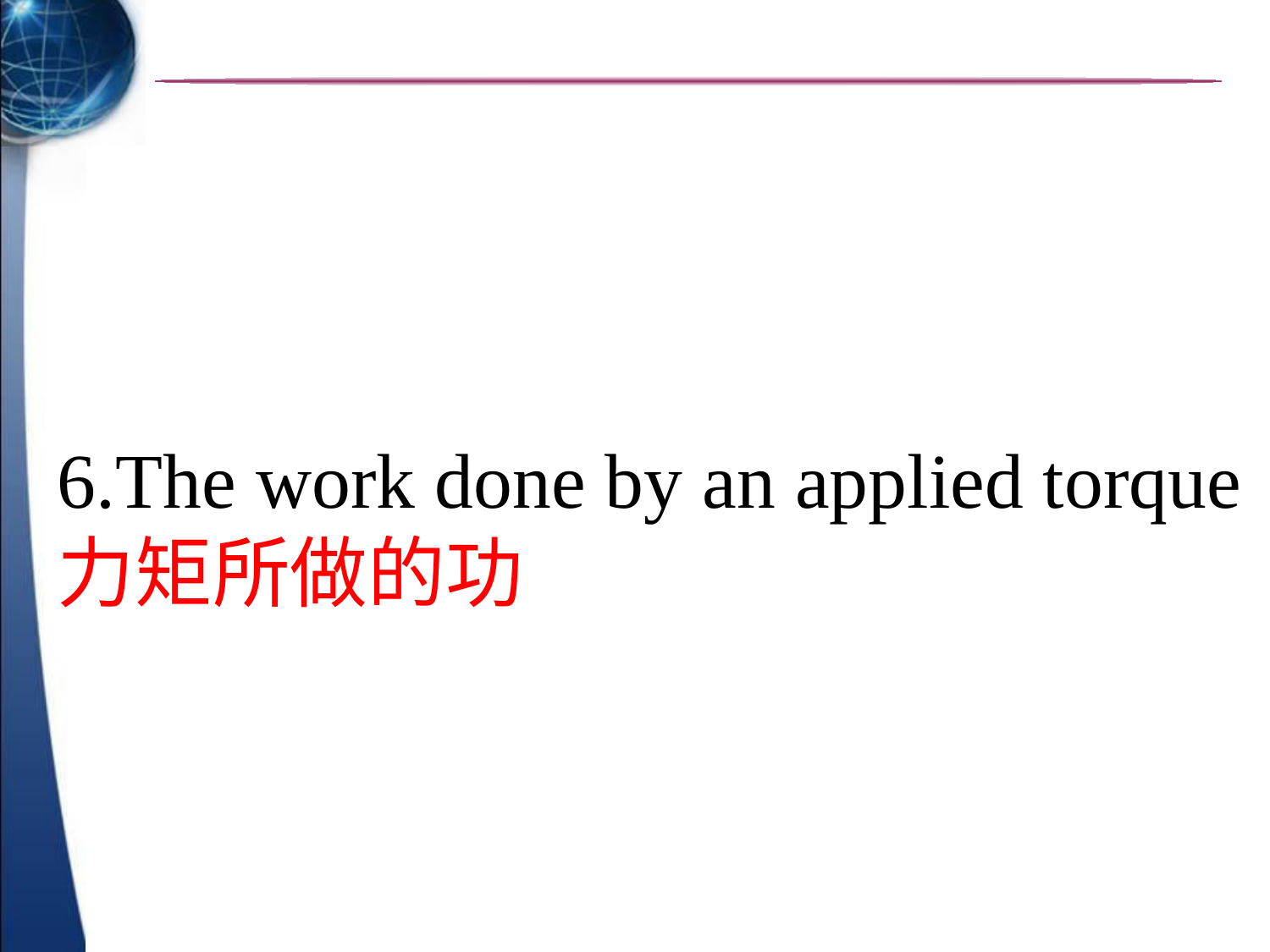

6.The work done by an applied torque
力矩所做的功
18